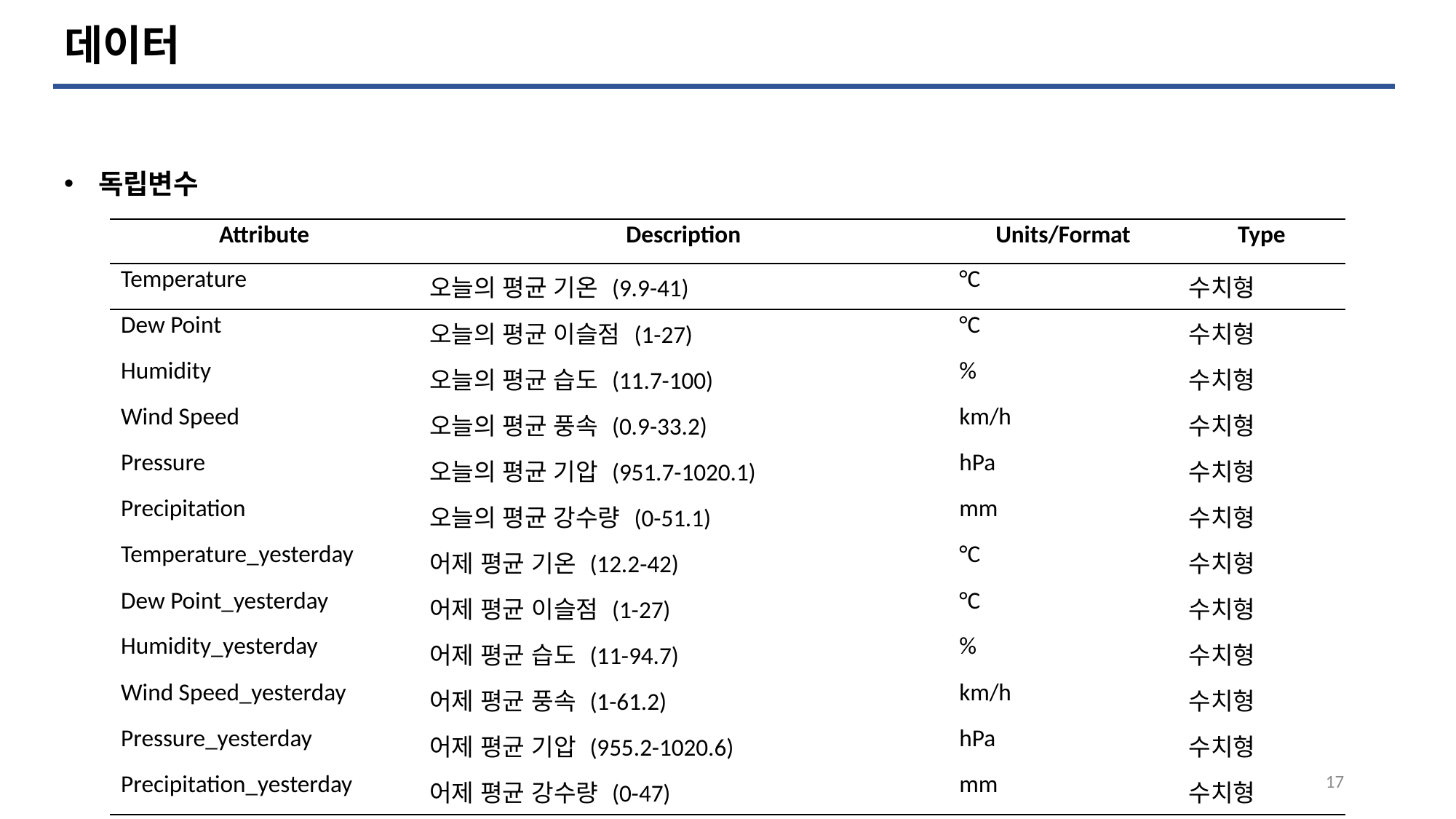

데이터
독립변수

| Attribute | Description | Units/Format | Type |
| --- | --- | --- | --- |
| Temperature | 오늘의 평균 기온 (9.9-41) | °C | 수치형 |
| Dew Point | 오늘의 평균 이슬점 (1-27) | °C | 수치형 |
| Humidity | 오늘의 평균 습도 (11.7-100) | % | 수치형 |
| Wind Speed | 오늘의 평균 풍속 (0.9-33.2) | km/h | 수치형 |
| Pressure | 오늘의 평균 기압 (951.7-1020.1) | hPa | 수치형 |
| Precipitation | 오늘의 평균 강수량 (0-51.1) | mm | 수치형 |
| Temperature\_yesterday | 어제 평균 기온 (12.2-42) | °C | 수치형 |
| Dew Point\_yesterday | 어제 평균 이슬점 (1-27) | °C | 수치형 |
| Humidity\_yesterday | 어제 평균 습도 (11-94.7) | % | 수치형 |
| Wind Speed\_yesterday | 어제 평균 풍속 (1-61.2) | km/h | 수치형 |
| Pressure\_yesterday | 어제 평균 기압 (955.2-1020.6) | hPa | 수치형 |
| Precipitation\_yesterday | 어제 평균 강수량 (0-47) | mm | 수치형 |
17